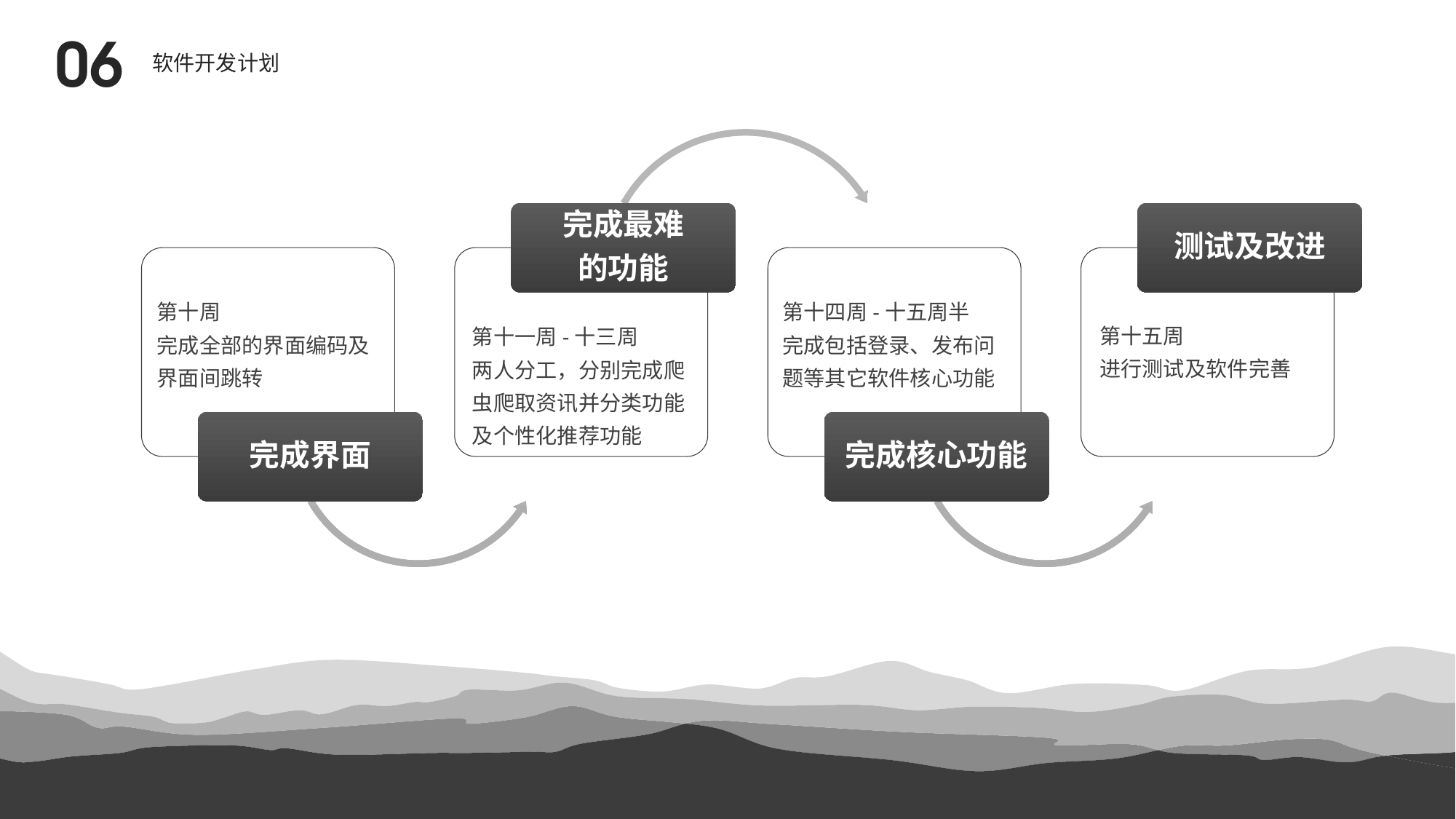

06
软件开发计划

完成最难
的功能
测试及改进

第十周
完成全部的界面编码及界面间跳转
第十四周-十五周半
完成包括登录、发布问题等其它软件核心功能

第十五周
进行测试及软件完善
第十一周-十三周
两人分工，分别完成爬虫爬取资讯并分类功能及个性化推荐功能
完成界面
完成核心功能